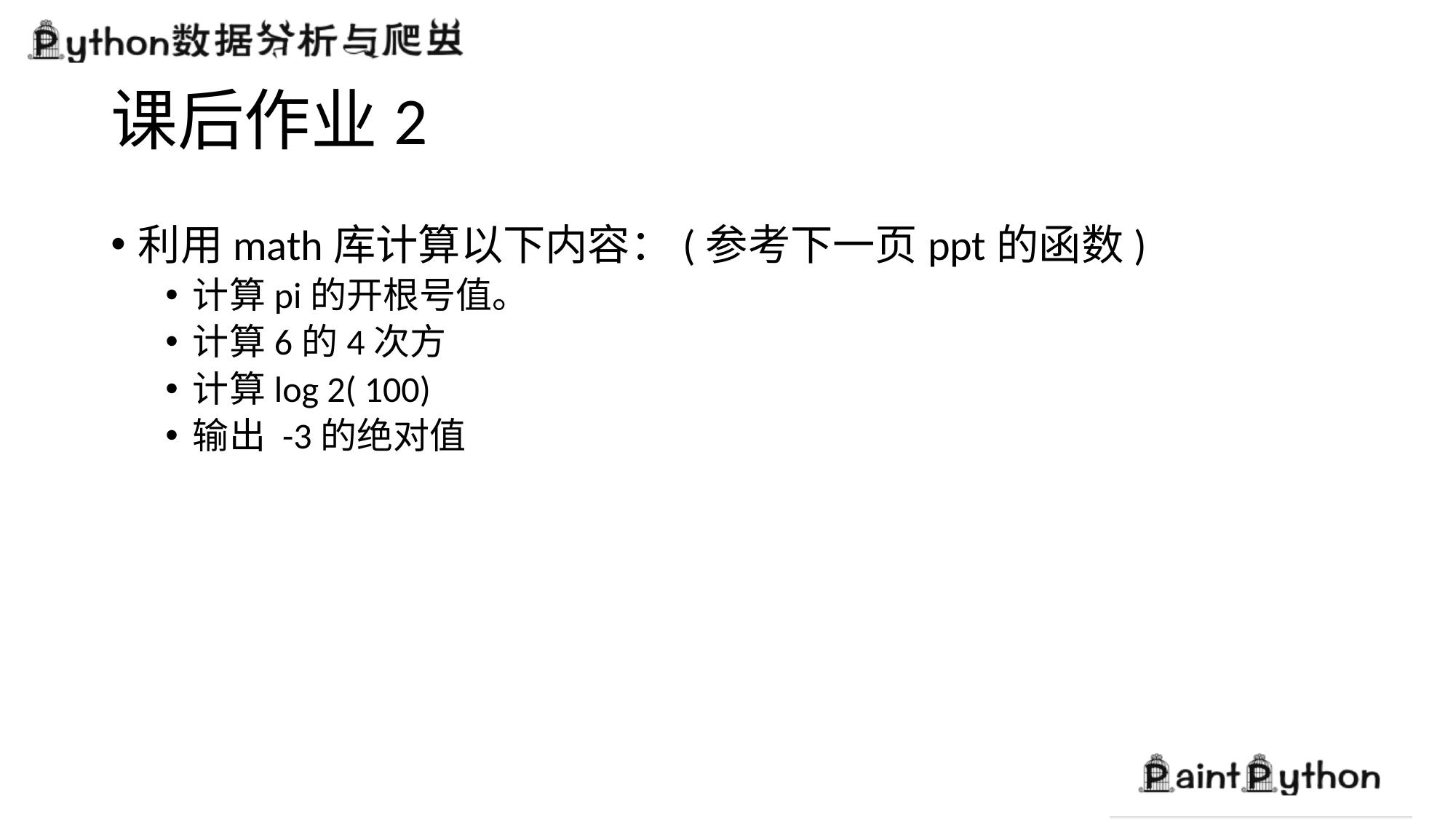

# 课后作业2
利用math库计算以下内容：(参考下一页ppt的函数)
计算pi的开根号值。
计算6的4次方
计算log 2( 100)
输出 -3的绝对值